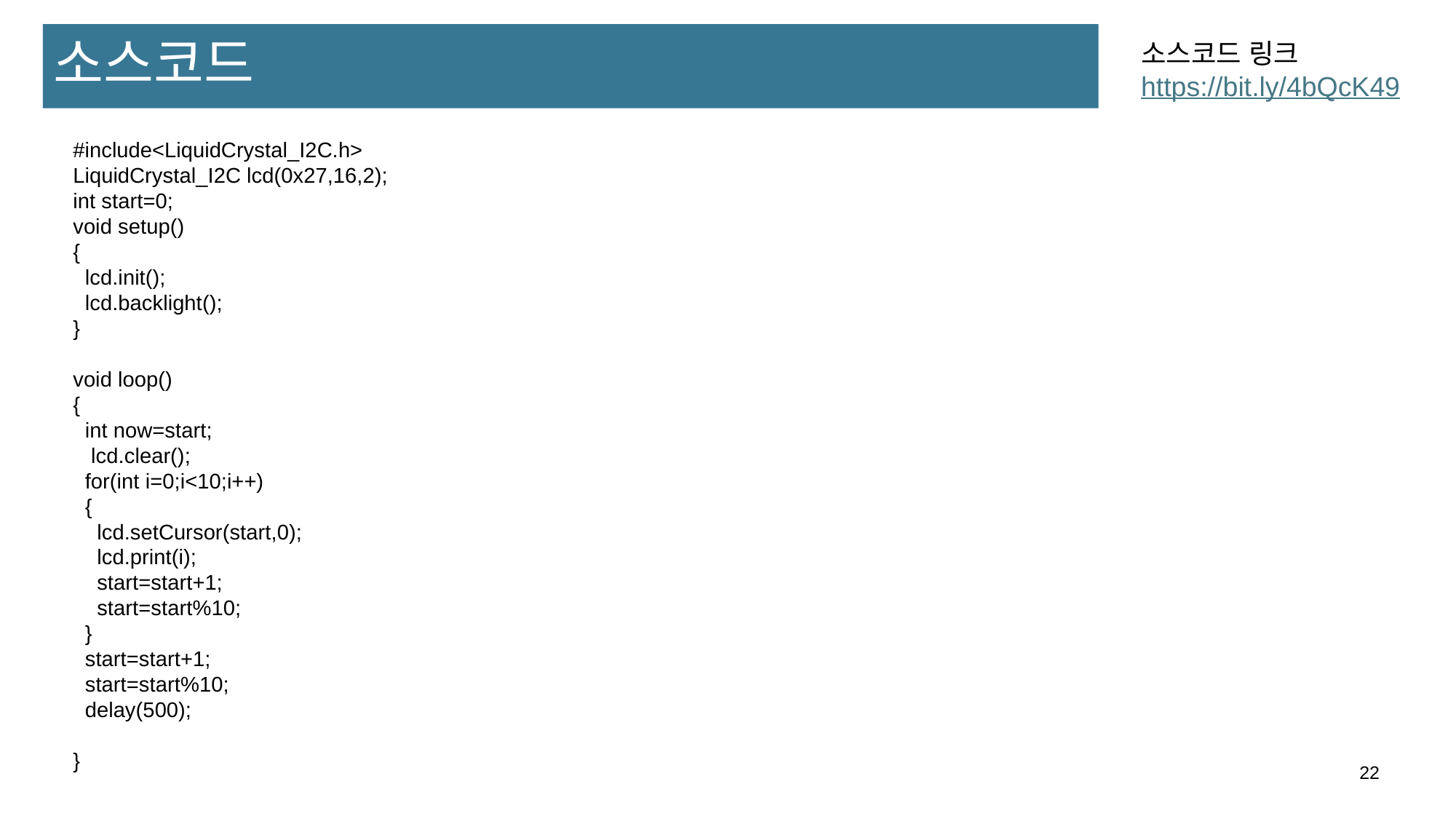

소스코드
소스코드 링크
https://bit.ly/4bQcK49
#include<LiquidCrystal_I2C.h>
LiquidCrystal_I2C lcd(0x27,16,2);
int start=0;
void setup()
{
  lcd.init();
  lcd.backlight();
}
void loop()
{
  int now=start;
   lcd.clear();
  for(int i=0;i<10;i++)
  {
    lcd.setCursor(start,0);
    lcd.print(i);
    start=start+1;
    start=start%10;
  }
  start=start+1;
  start=start%10;
  delay(500);

}